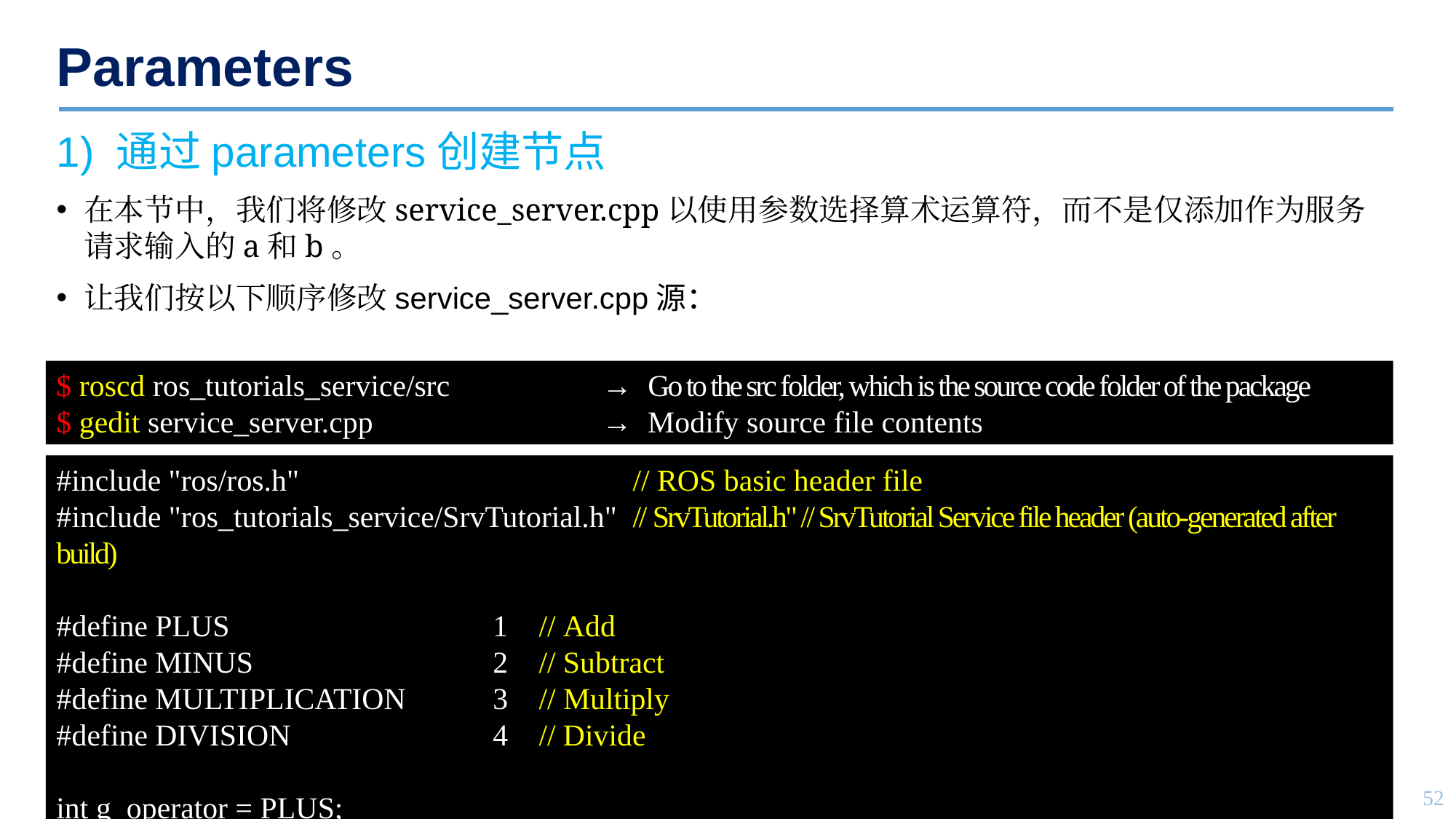

# Parameters
1) 通过parameters创建节点
在本节中，我们将修改service_server.cpp以使用参数选择算术运算符，而不是仅添加作为服务请求输入的a和b。
让我们按以下顺序修改service_server.cpp源：
$ roscd ros_tutorials_service/src		→  Go to the src folder, which is the source code folder of the package
$ gedit service_server.cpp 			→  Modify source file contents
#include "ros/ros.h"                        		    // ROS basic header file
#include "ros_tutorials_service/SrvTutorial.h"  // SrvTutorial.h" // SrvTutorial Service file header (auto-generated after build)

#define PLUS           		1    // Add
#define MINUS         		2    // Subtract
#define MULTIPLICATION 	3    // Multiply
#define DIVISION       		4    // Divide

int g_operator = PLUS;
52